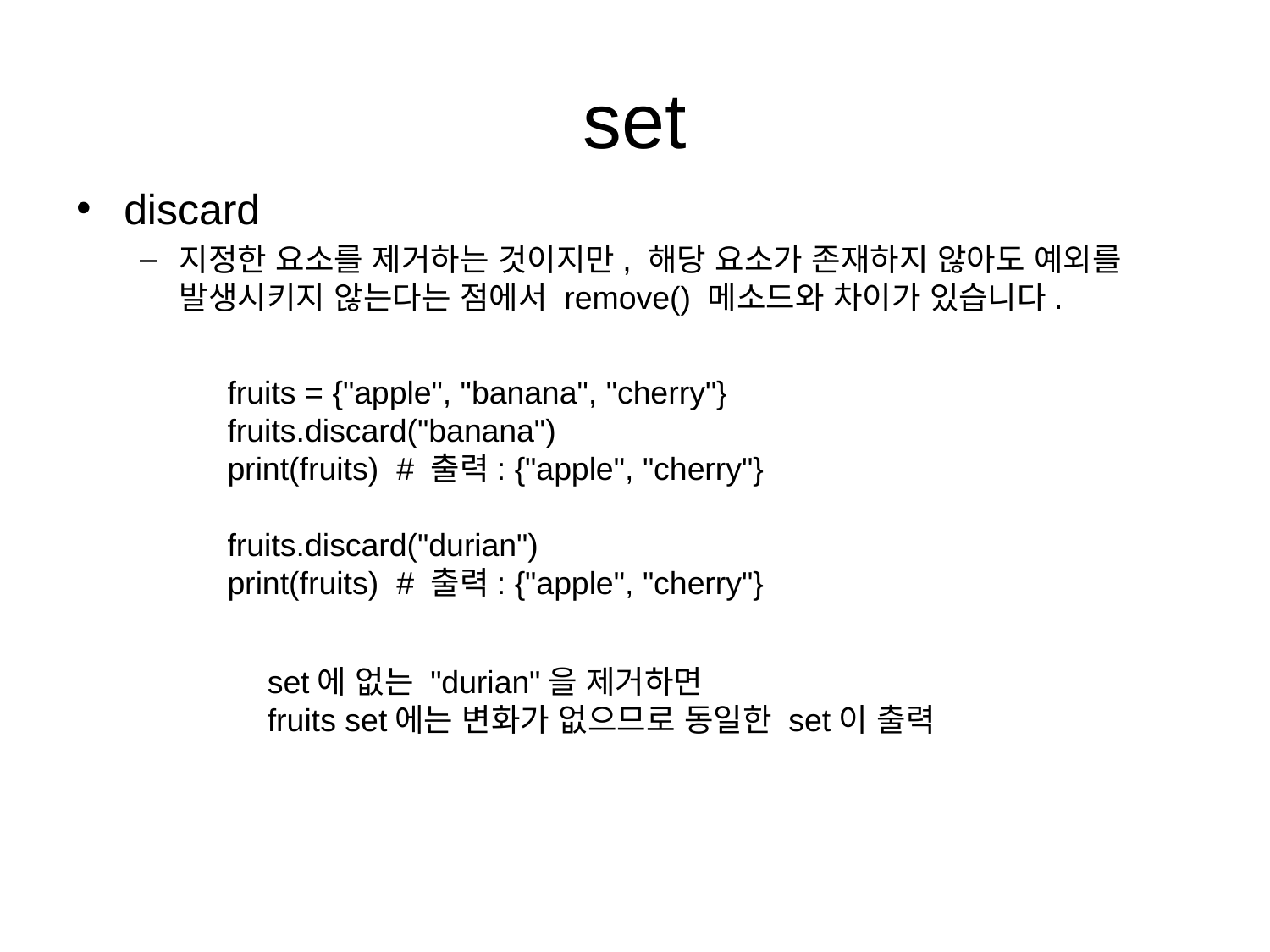

# set
discard
지정한 요소를 제거하는 것이지만, 해당 요소가 존재하지 않아도 예외를 발생시키지 않는다는 점에서 remove() 메소드와 차이가 있습니다.
fruits = {"apple", "banana", "cherry"}
fruits.discard("banana")
print(fruits)  # 출력: {"apple", "cherry"}

fruits.discard("durian")
print(fruits)  # 출력: {"apple", "cherry"}
set에 없는 "durian"을 제거하면
fruits set에는 변화가 없으므로 동일한 set이 출력